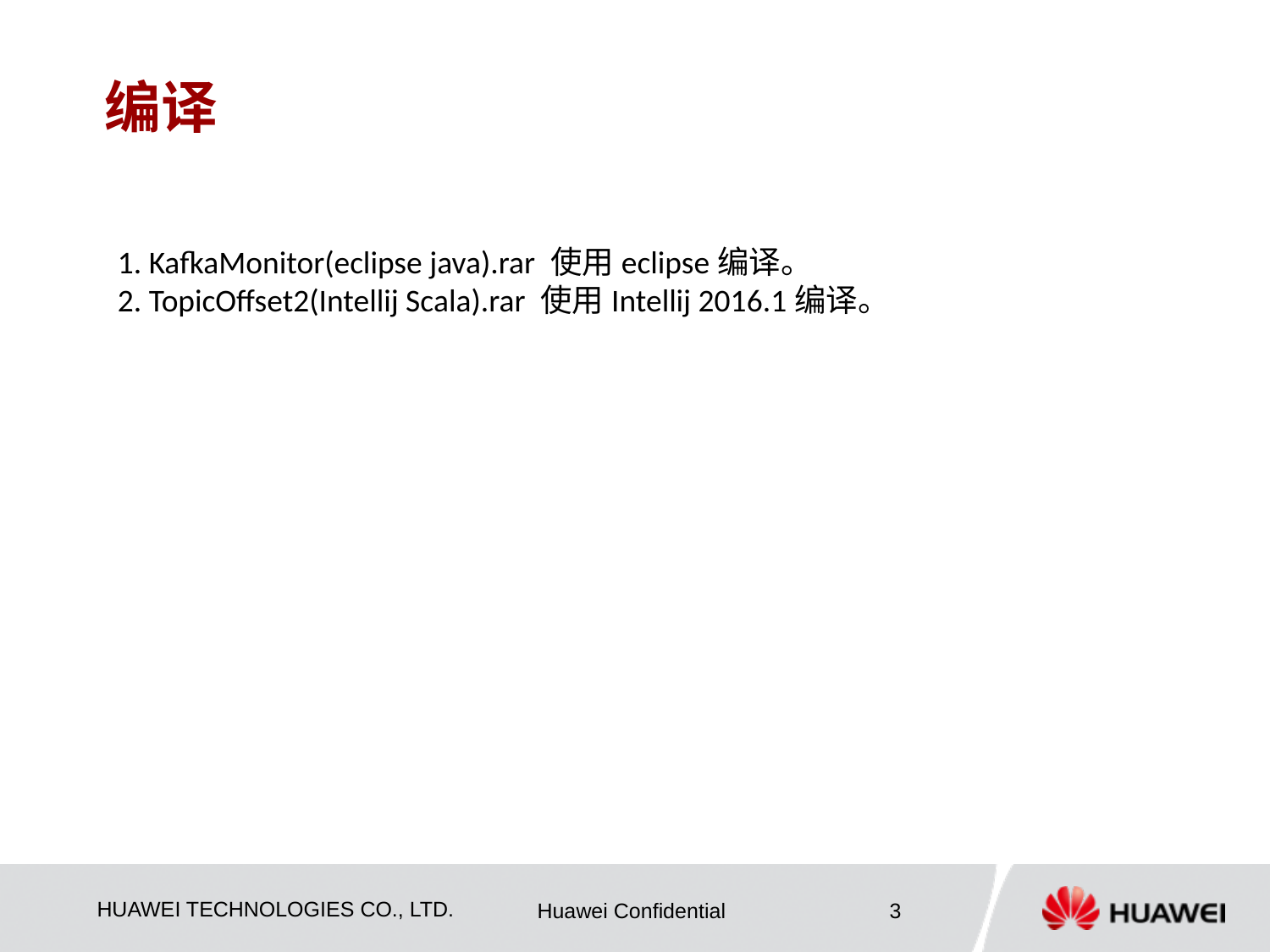

# 编译
1. KafkaMonitor(eclipse java).rar 使用eclipse编译。
2. TopicOffset2(Intellij Scala).rar 使用Intellij 2016.1编译。